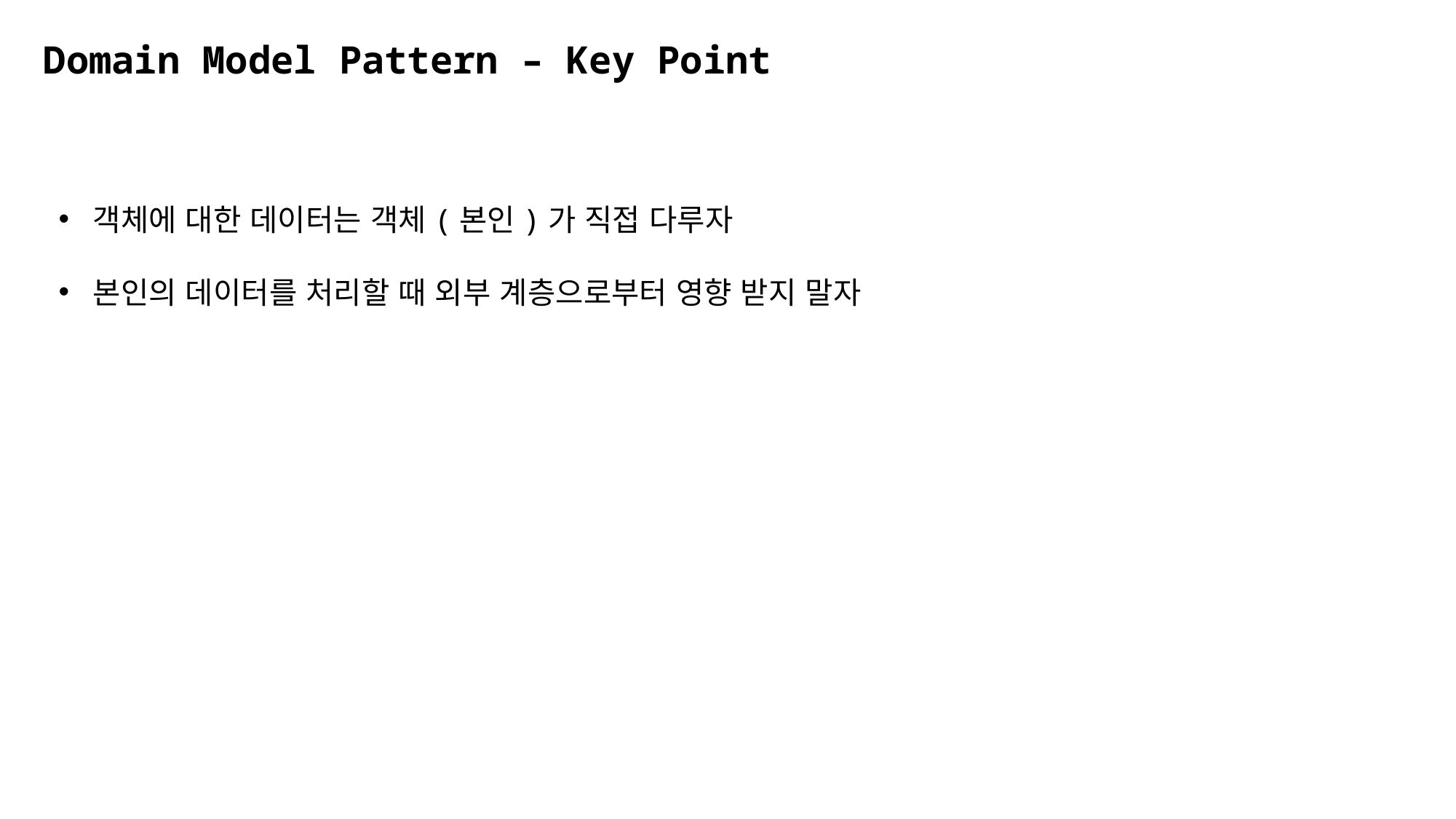

Domain Model Pattern – Key Point
객체에 대한 데이터는 객체(본인)가 직접 다루자

본인의 데이터를 처리할 때 외부 계층으로부터 영향 받지 말자